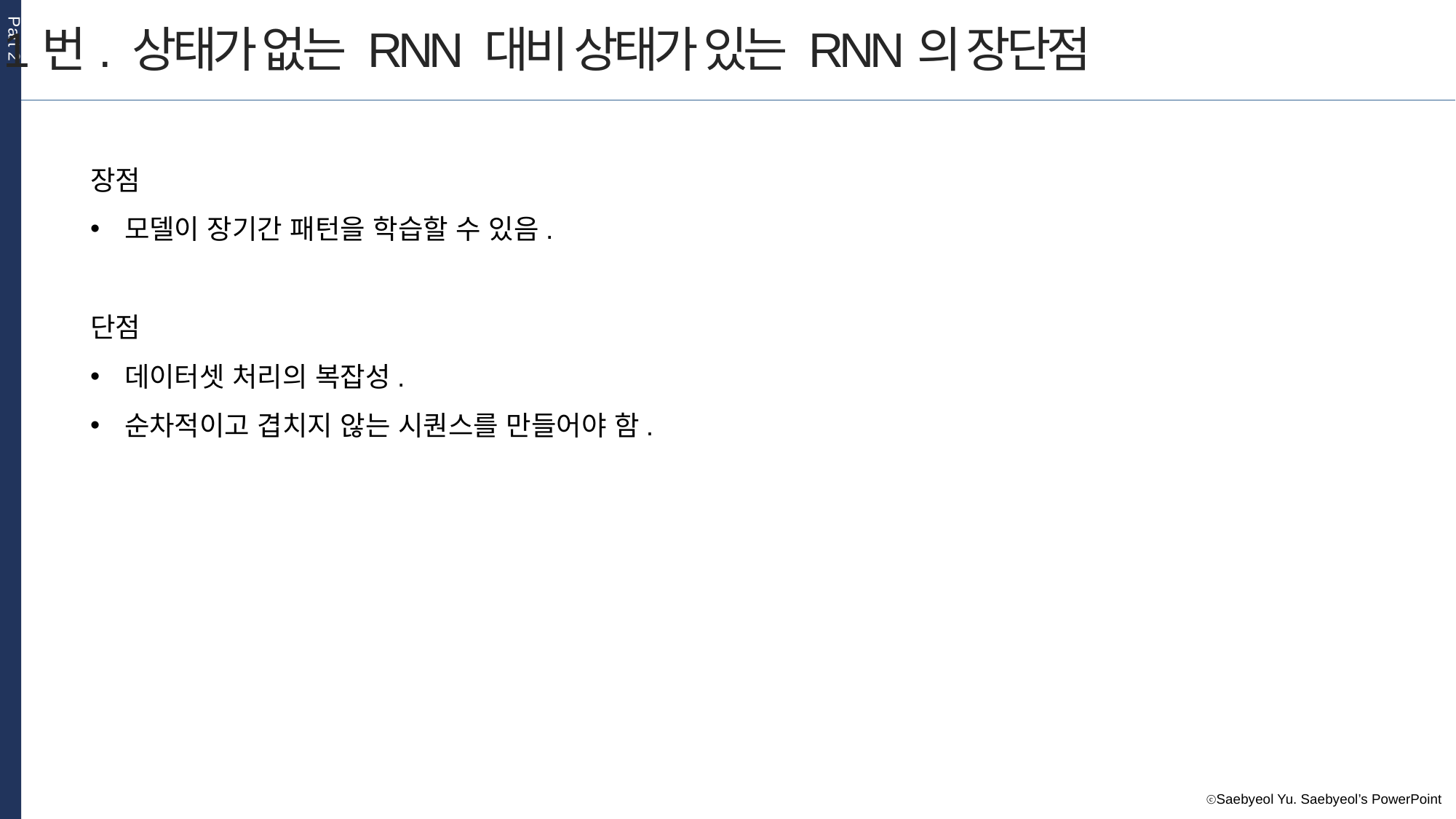

Part 2
1번. 상태가 없는 RNN 대비 상태가 있는 RNN의 장단점
장점
모델이 장기간 패턴을 학습할 수 있음.

단점
데이터셋 처리의 복잡성.
순차적이고 겹치지 않는 시퀀스를 만들어야 함.